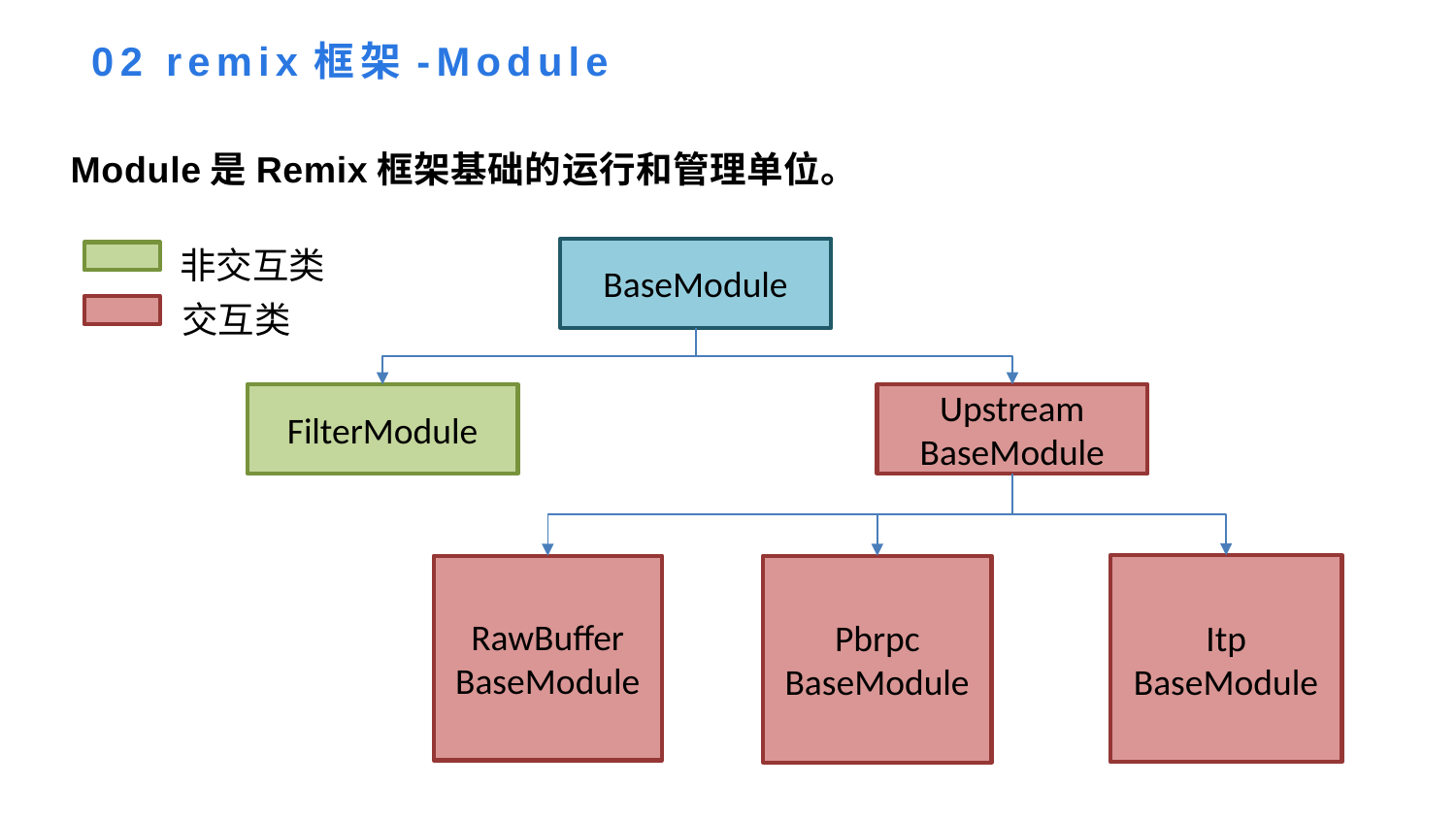

02 remix框架-Module
Module是Remix框架基础的运行和管理单位。
非交互类

交互类

BaseModule
FilterModule
Upstream
BaseModule
Itp
BaseModule
RawBuffer
BaseModule
Pbrpc
BaseModule